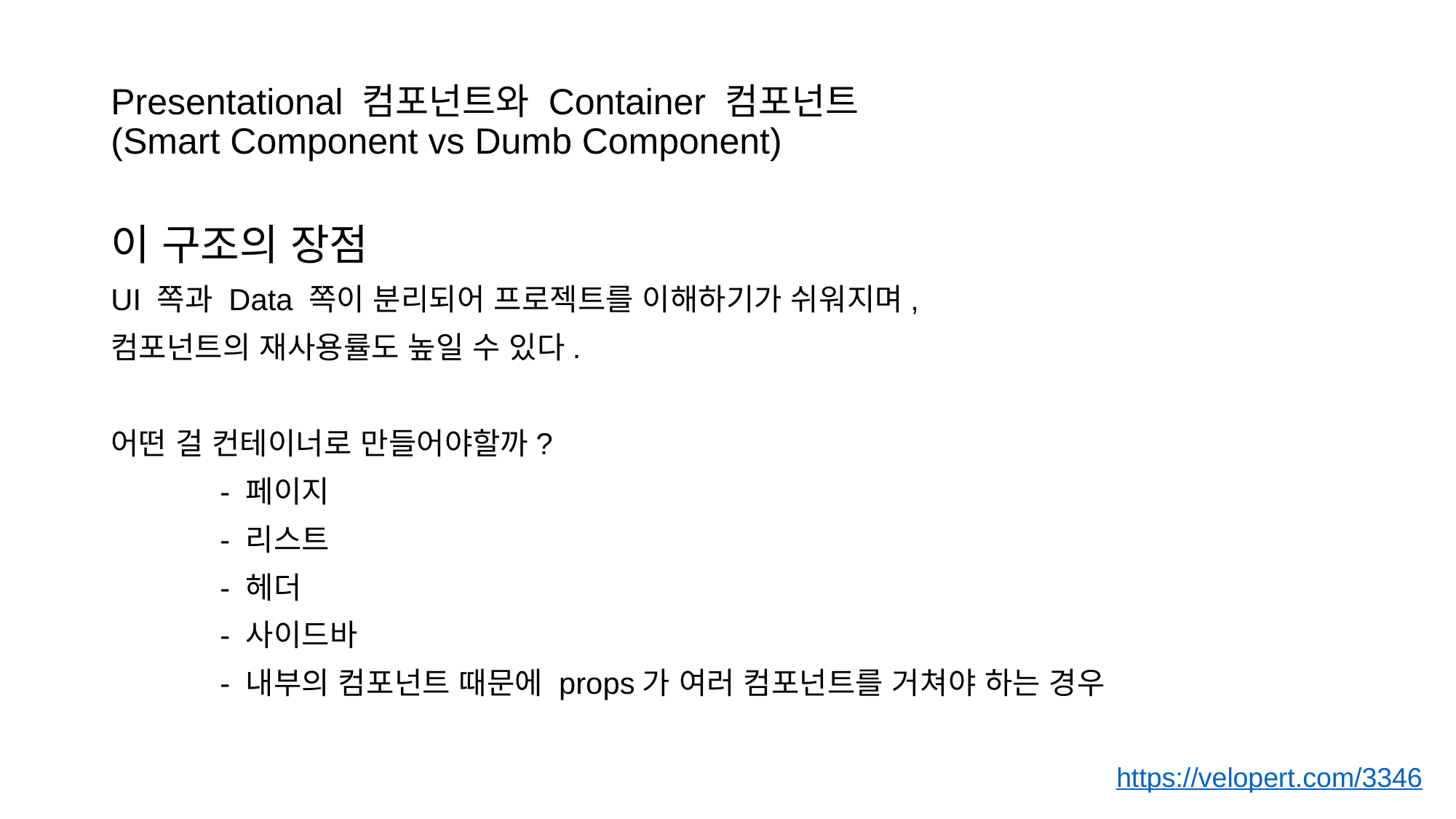

# Presentational 컴포넌트와 Container 컴포넌트 (Smart Component vs Dumb Component)
이 구조의 장점
UI 쪽과 Data 쪽이 분리되어 프로젝트를 이해하기가 쉬워지며,
컴포넌트의 재사용률도 높일 수 있다.

어떤 걸 컨테이너로 만들어야할까?
	- 페이지
	- 리스트
	- 헤더
	- 사이드바
	- 내부의 컴포넌트 때문에 props가 여러 컴포넌트를 거쳐야 하는 경우
https://velopert.com/3346